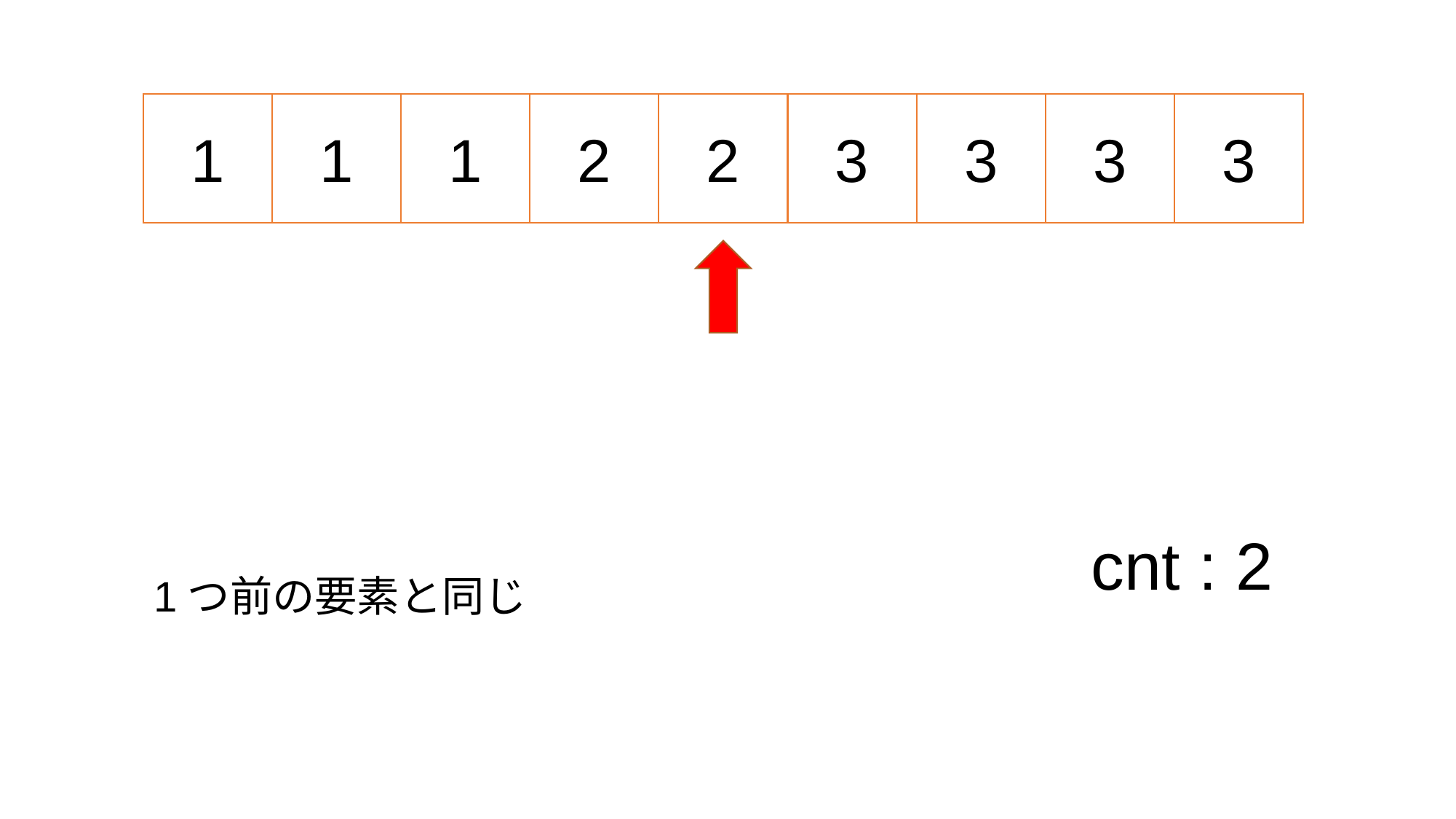

1
1
1
2
2
3
3
3
3

cnt : 2
1つ前の要素と同じ